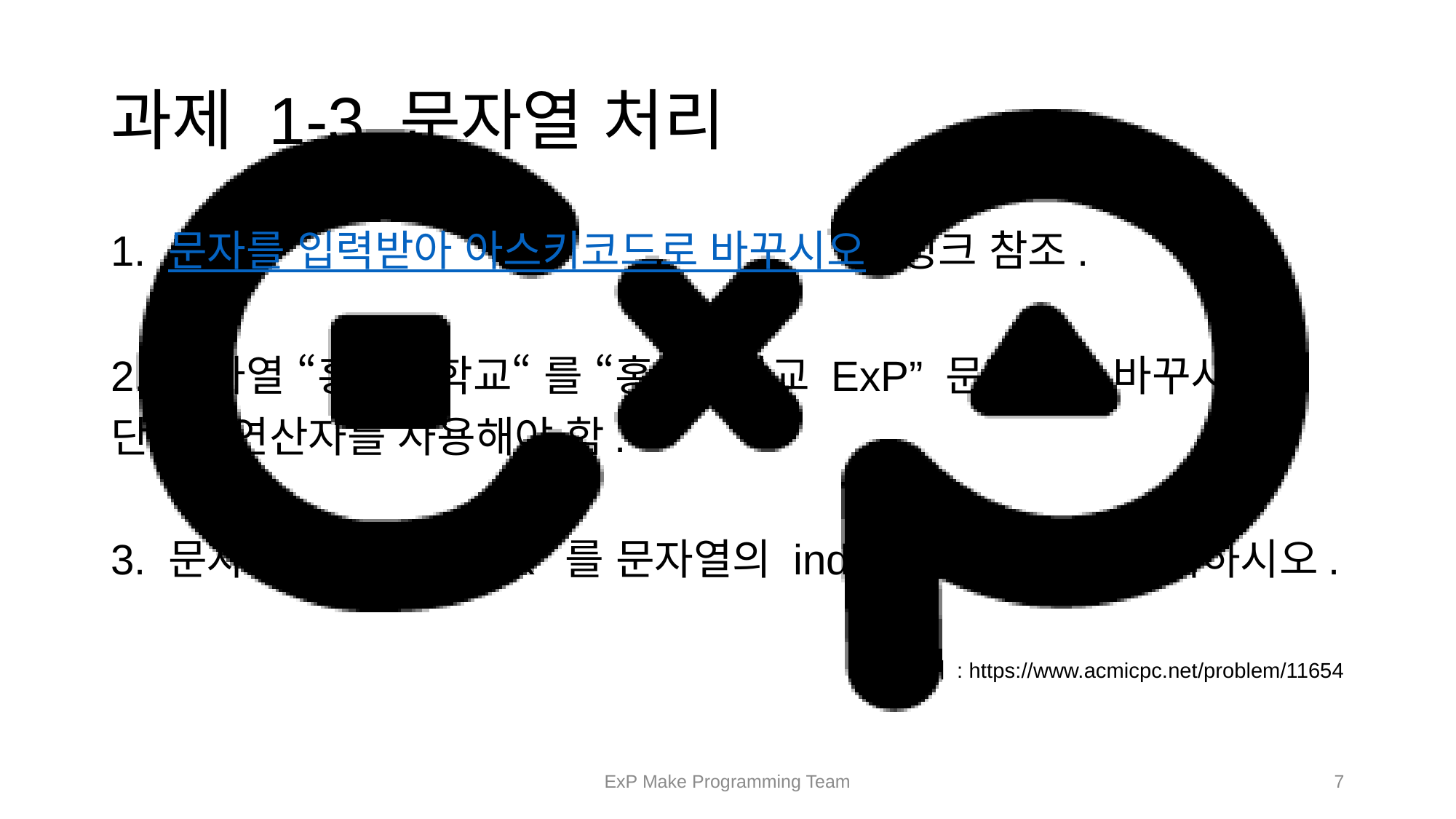

# 과제 1-3 문자열 처리
1. 문자를 입력받아 아스키코드로 바꾸시오. 링크 참조.

2. 문자열 “홍익대학교“ 를 “홍익대학교 ExP” 문자열로 바꾸시오.
단, + 연산자를 사용해야 함.

3. 문자열 “ExP” 의 ‘x’ 를 문자열의 index를 사용해서 출력하시오.

1번 출처 : https://www.acmicpc.net/problem/11654
ExP Make Programming Team
7